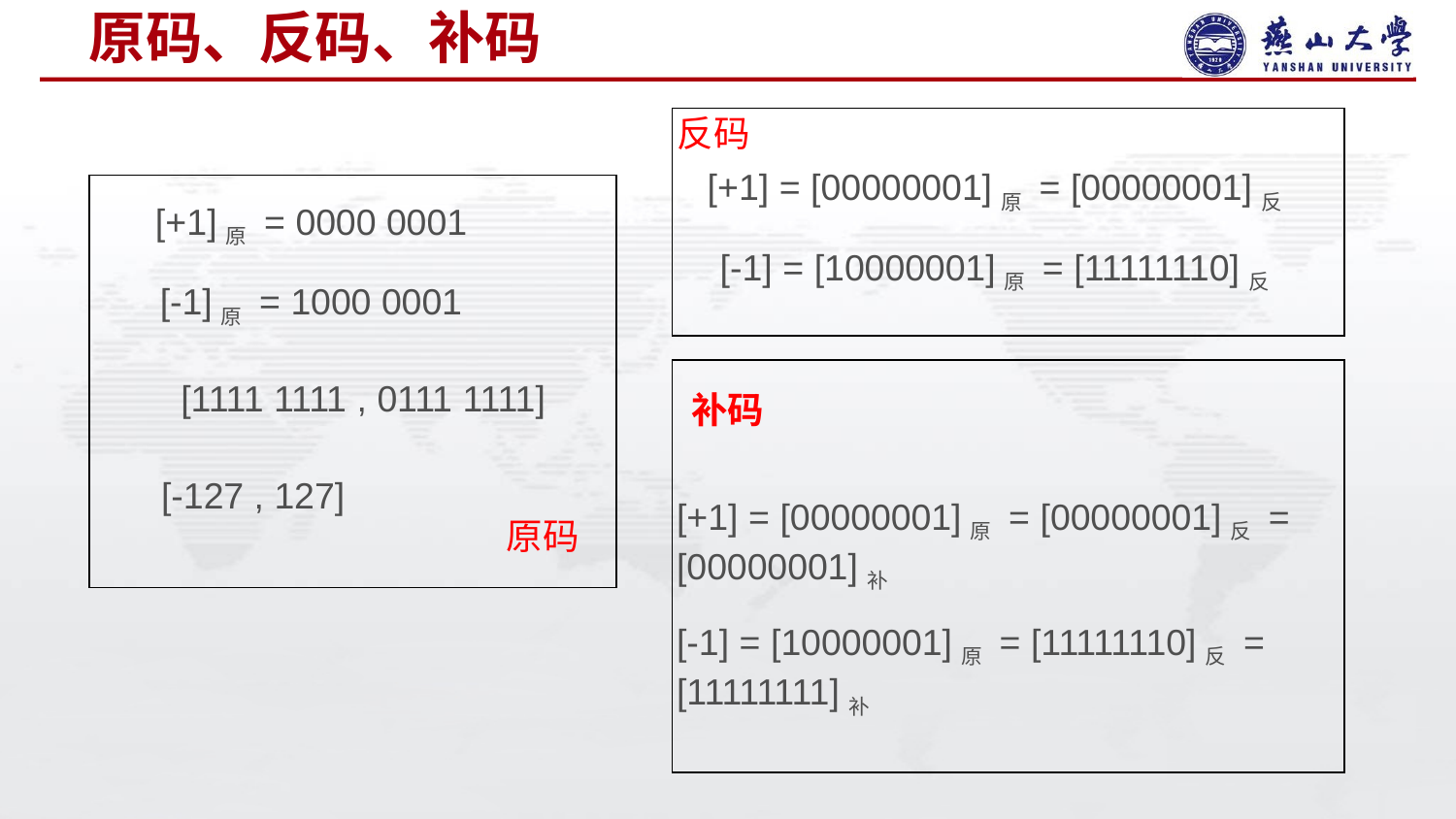

# 原码、反码、补码
反码

[+1] = [00000001]原 = [00000001]反

[+1]原 = 0000 0001
[-1] = [10000001]原 = [11111110]反
[-1]原 = 1000 0001

[1111 1111 , 0111 1111]
补码
[-127 , 127]
[+1] = [00000001]原 = [00000001]反 = [00000001]补
原码
[-1] = [10000001]原 = [11111110]反 = [11111111]补